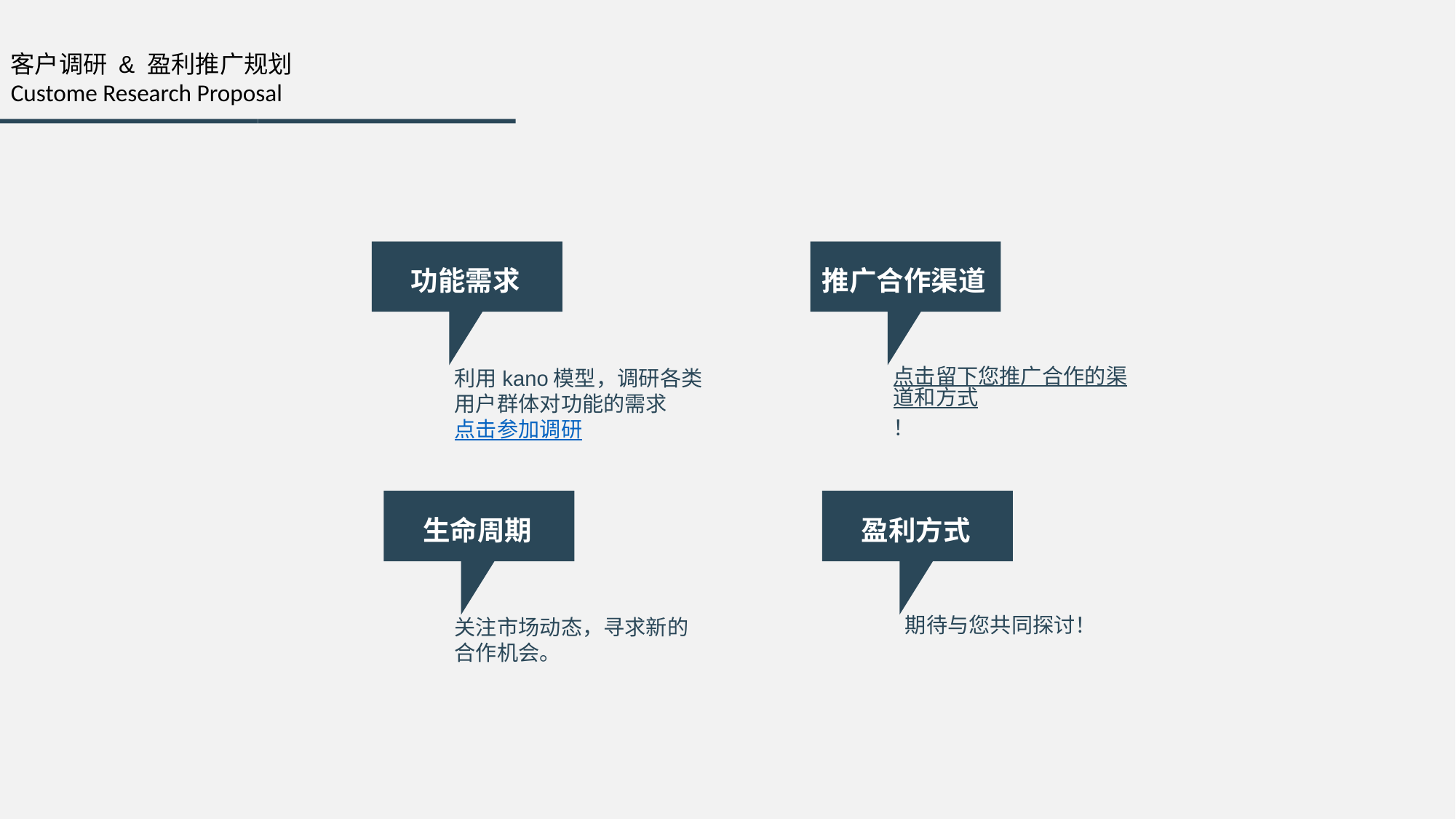

客户调研 & 盈利推广规划
Custome Research Proposal

功能需求
推广合作渠道
点击留下您推广合作的渠道和方式！
利用kano模型，调研各类用户群体对功能的需求
点击参加调研

生命周期
盈利方式
期待与您共同探讨！
关注市场动态，寻求新的合作机会。